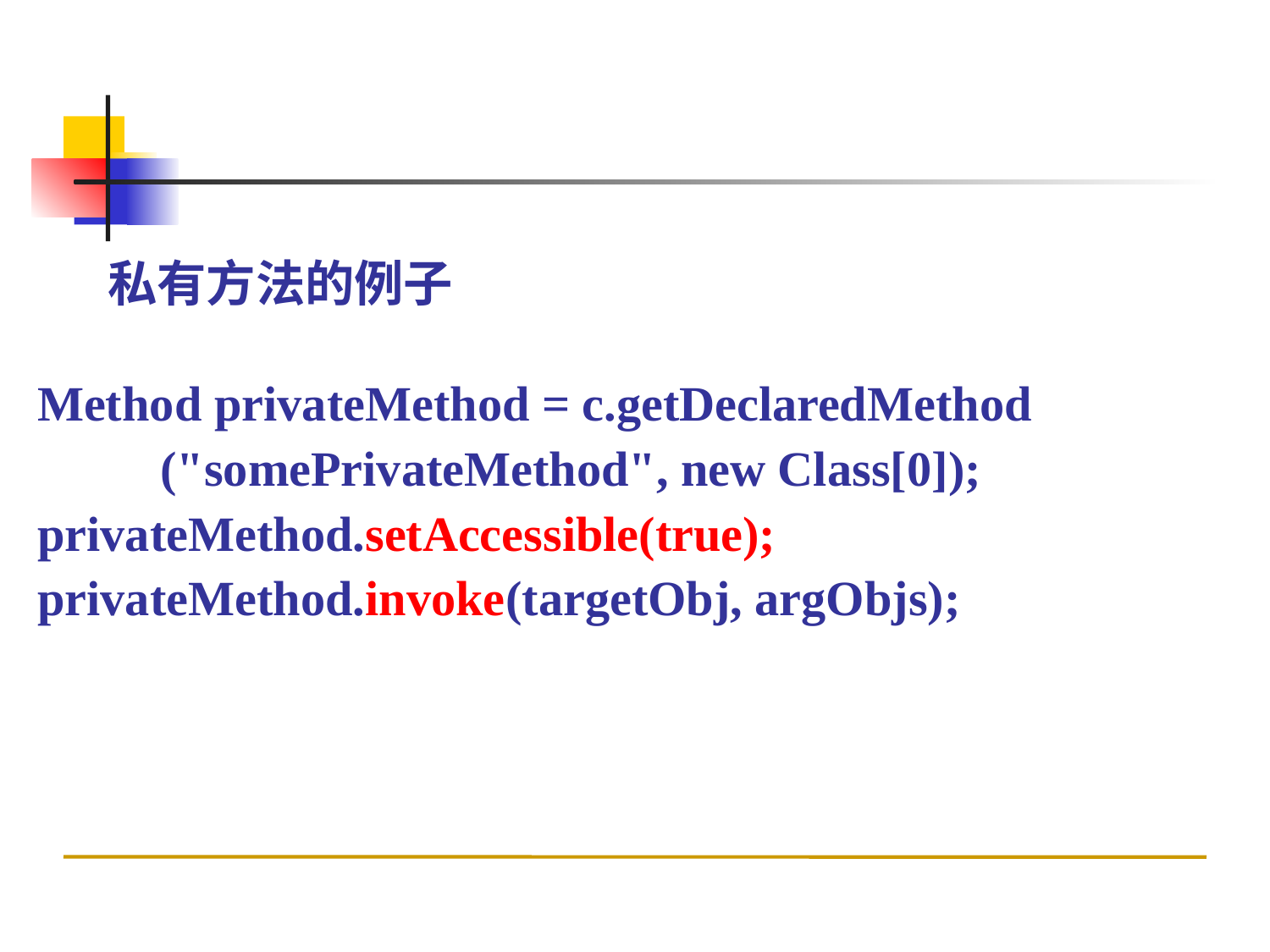

私有方法的例子
Method privateMethod = c.getDeclaredMethod
          ("somePrivateMethod", new Class[0]);
privateMethod.setAccessible(true);
privateMethod.invoke(targetObj, argObjs);